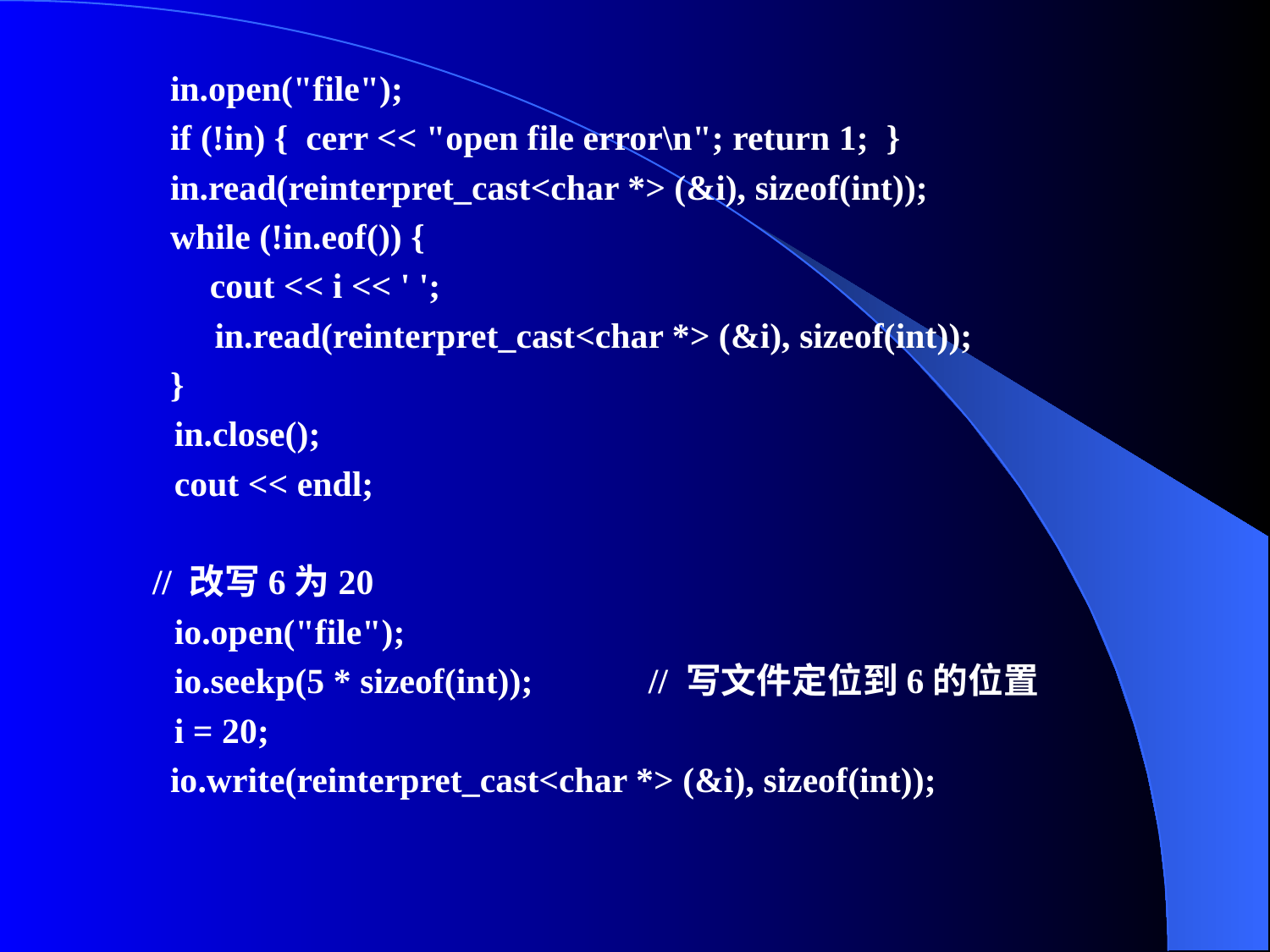

in.open("file");
       if (!in) {  cerr << "open file error\n"; return 1;  }
       in.read(reinterpret_cast<char *> (&i), sizeof(int));
       while (!in.eof()) {
	    cout << i << ' ';
            in.read(reinterpret_cast<char *> (&i), sizeof(int));
       }
	in.close();
	cout << endl;

     // 改写6为20
	io.open("file");
	io.seekp(5 * sizeof(int));             // 写文件定位到6的位置
	i = 20;
       io.write(reinterpret_cast<char *> (&i), sizeof(int));